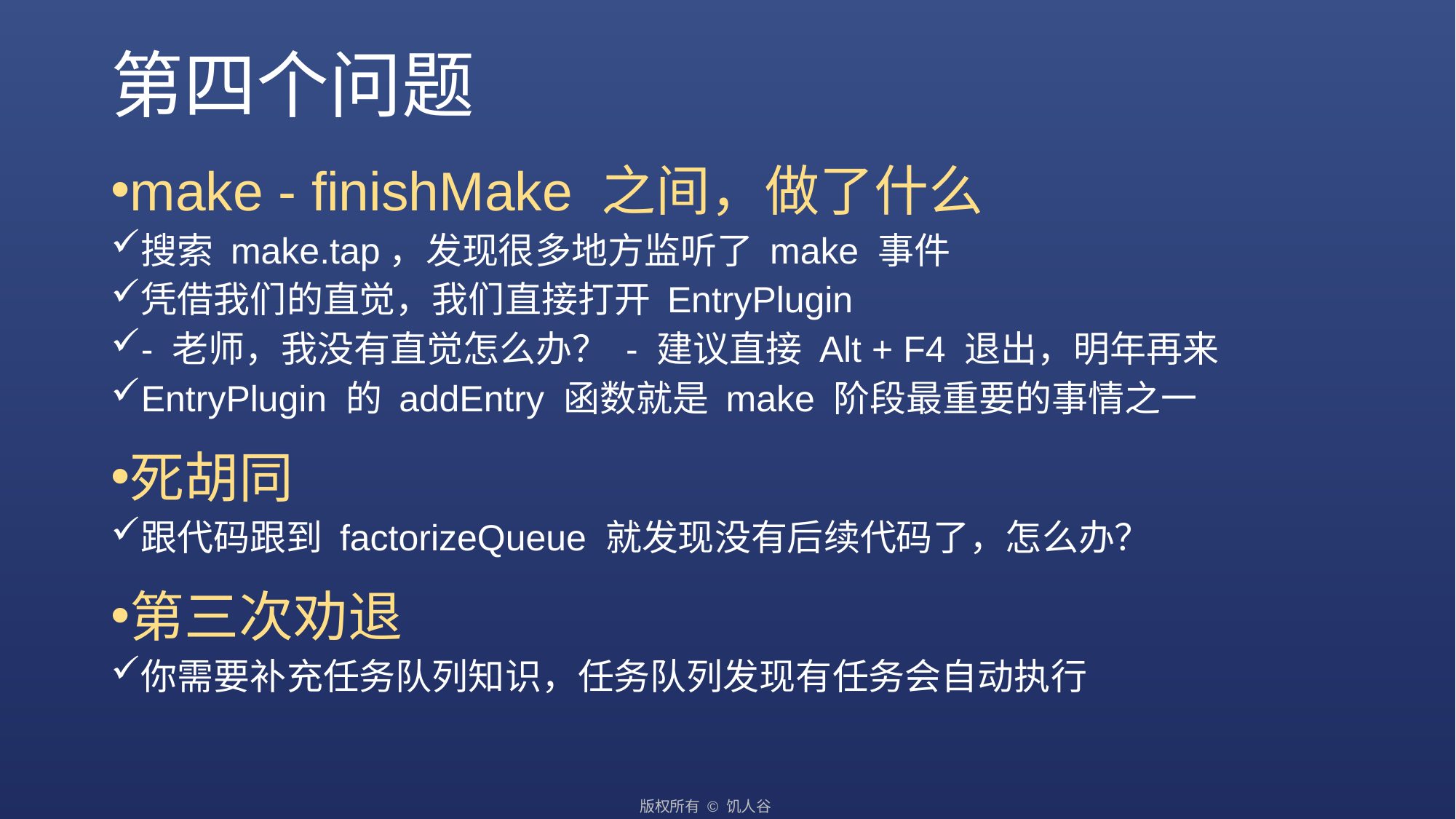

# 第四个问题
make - finishMake 之间，做了什么
搜索 make.tap，发现很多地方监听了 make 事件
凭借我们的直觉，我们直接打开 EntryPlugin
- 老师，我没有直觉怎么办？ - 建议直接 Alt + F4 退出，明年再来
EntryPlugin 的 addEntry 函数就是 make 阶段最重要的事情之一
死胡同
跟代码跟到 factorizeQueue 就发现没有后续代码了，怎么办？
第三次劝退
你需要补充任务队列知识，任务队列发现有任务会自动执行